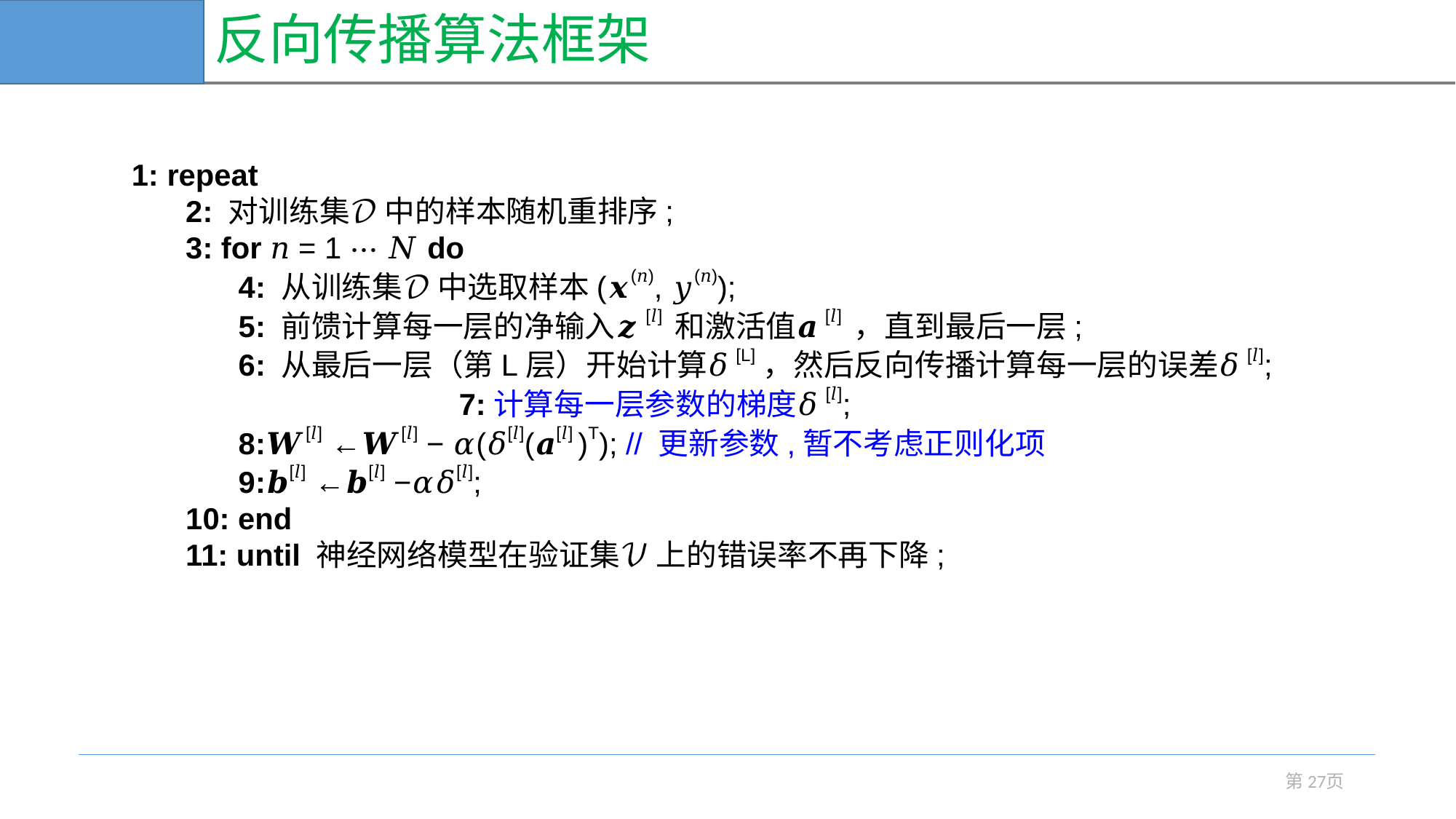

# 反向传播算法框架
1: repeat
2: 对训练集𝒟 中的样本随机重排序;
3: for 𝑛 = 1 ⋯ 𝑁 do
4: 从训练集𝒟 中选取样本(𝒙(𝑛), 𝑦(𝑛));
5: 前馈计算每一层的净输入𝒛[𝑙] 和激活值𝒂[𝑙] ，直到最后一层;
6: 从最后一层（第L层）开始计算𝛿[L]，然后反向传播计算每一层的误差𝛿[𝑙]; 			7:计算每一层参数的梯度𝛿[𝑙];
8:𝑾[𝑙] ←𝑾[𝑙] − 𝛼(𝛿[𝑙](𝒂[𝑙] )T); // 更新参数,暂不考虑正则化项
9:𝒃[𝑙] ←𝒃[𝑙] −𝛼𝛿[𝑙];
10: end
11: until 神经网络模型在验证集𝒱 上的错误率不再下降;
第27页